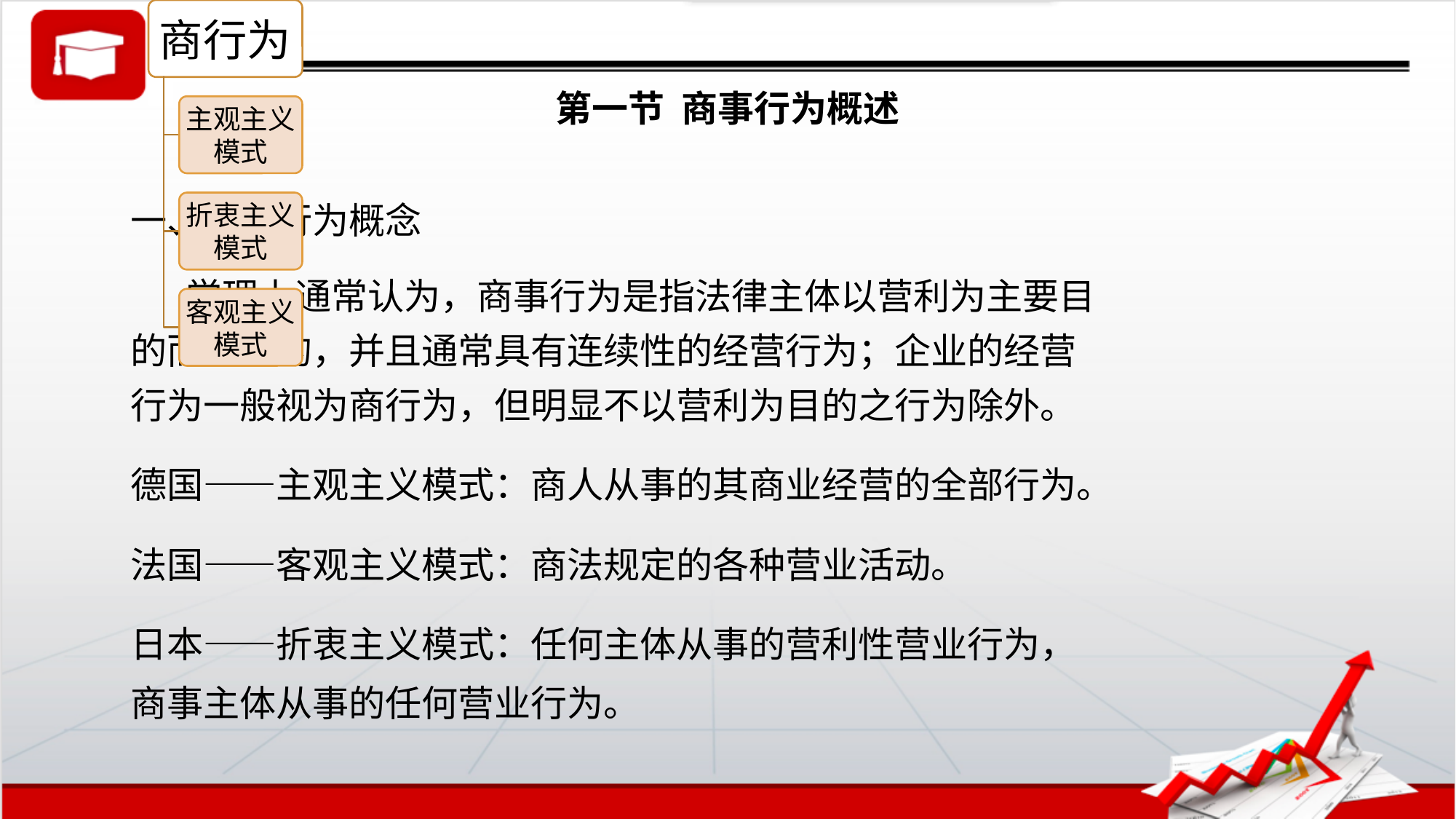

# 第一节  商事行为概述
一、商事行为概念
学理上通常认为，商事行为是指法律主体以营利为主要目的而实施的，并且通常具有连续性的经营行为；企业的经营行为一般视为商行为，但明显不以营利为目的之行为除外。
德国——主观主义模式：商人从事的其商业经营的全部行为。
法国——客观主义模式：商法规定的各种营业活动。
日本——折衷主义模式：任何主体从事的营利性营业行为，商事主体从事的任何营业行为。

商行为
主观主义模式
折衷主义模式
客观主义模式